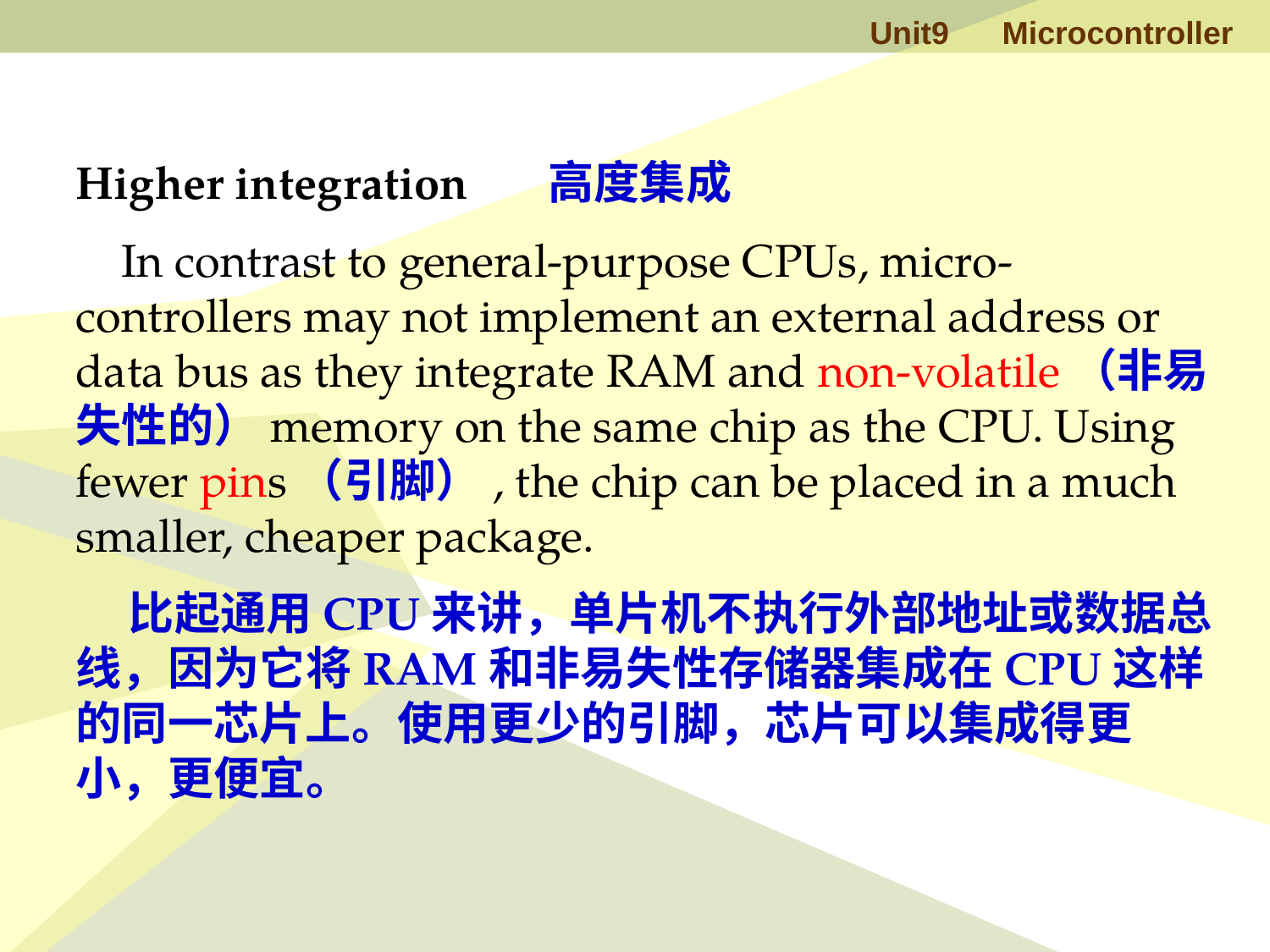

Higher integration      高度集成
    In contrast to general-purpose CPUs, micro-controllers may not implement an external address or data bus as they integrate RAM and non-volatile（非易失性的）memory on the same chip as the CPU. Using fewer pins（引脚）, the chip can be placed in a much smaller, cheaper package.
    比起通用CPU来讲，单片机不执行外部地址或数据总线，因为它将RAM和非易失性存储器集成在CPU这样的同一芯片上。使用更少的引脚，芯片可以集成得更小，更便宜。